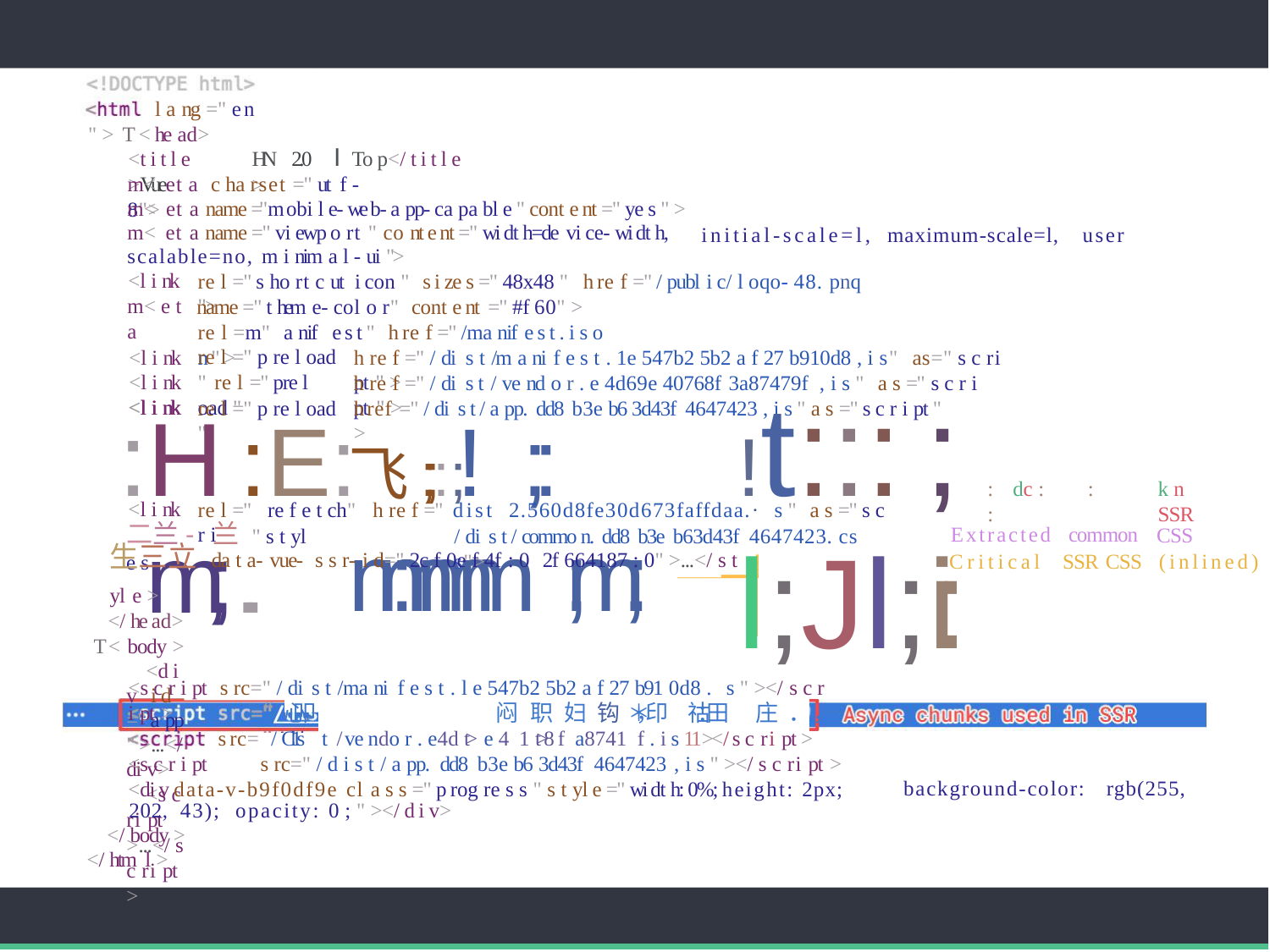

l a ng =" e n " >  T < he ad>
HN                                                                           2.0	I  To p</ t i t l e >
<t i t l e >Vue
m< et a  c ha rset =" ut  f - 8">
m< et a name ="m obi l e- we b- a pp- ca pa bl e " cont e nt =" ye s " >  m< et a name =" vi ewp o rt " co nt e nt =" wi dt h=de vi ce- wi dt h,  scalable=no, m i nim  a l - ui ">
initial-scale=l, maximum-scale=l,
user­
<l i nk  m< e t a
<l i nk
<l i nk
<l i nk
re l =" s ho rt c ut	i con "    s i ze s =" 48x48 "   h re f =" / publ i c/ l oqo- 48. pnq ">
name =" t hem   e- col o r"  cont e nt  =" #f 60" >
re l =m" a nif    e s t "    h re f =" /ma nif e s t . i s o n " >
re l =" p re l oad "  re l =" pre l oad "
h re f =" / di  s t /m a ni f e s t . 1e 547b2 5b2 a f 27 b910d8 , i s" as=" s c ri pt " >
h re f =" / di  s t / ve nd o r . e 4d69e 40768f 3a87479f  , i s "  a s =" s c r i pt " >
!t::: ; l;Jl;i:
:H                            :E:    m;;..
<l i nk
re l =" p re l oad "
h ref =" / di  s t / a pp.  dd8  b3e b6 3d43f  4647423 , i s " a s =" s c r i pt " >
飞;; :;  !  ;: m:mmm ;m;:
:	dc :	:	:
k n	SSR
<l i nk
re l ="   re f e t ch"   h re f ="  dist 2.560d8fe30d673faffdaa.·  s "   a s =" s c r i
二兰- 兰 " s t yl e s
CSS
(inlined)
Extracted common
/ di  s t / commo n.  dd8  b3e  b63d43f  4647423. cs s">
生三立 da t a- vue-  s s r- i d=" 2c f 0e f 4f : 0  2f 664187 : 0" >...</ s t yl e >
</ he ad>  T< body >
<d i v    i d =" a pp " >...</ di v>
<s c ri pt >...</ s c ri pt >
Critical  SSR CSS

<s c r i pt	s rc=" / di s t /ma ni  f e s t . l e 547b2 5b2 a f 27 b91 0d8 .   s " ></ s c r i pt >
“ 心叩	闷	职	妇	钩	＊，印	祜：田	庄 ．	，一
s          rc=  / Cl1s                                                                                       t    / ve ndo r . e4d t>      e 4  1 t>8     f  a8741  f . i s 11></ s c ri pt >
<s c r i pt	s rc=" / d i s t / a pp.  dd8  b3e b6 3d43f  4647423 , i s " ></ s c ri pt >
<di v data-v-b9f0df9e cl a s s =" p rog re s s " s t yl e =" wi dt h: 0%; height: 2px;  202,  43);  opacity: 0 ; " ></ d i v>
</ body >
</ htm   l >

background-color:
rgb(255,